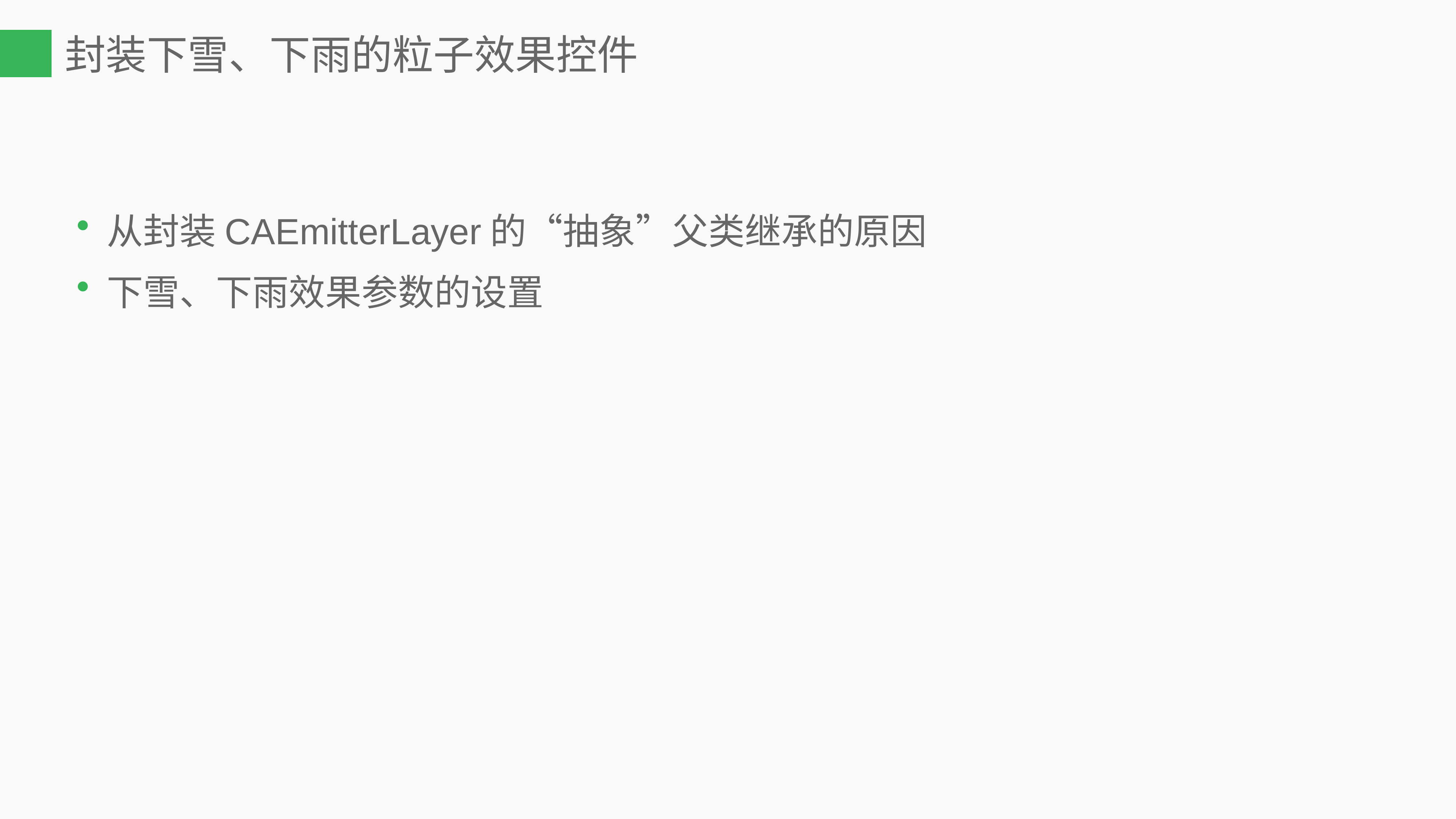

封装下雪、下雨的粒子效果控件

从封装CAEmitterLayer的“抽象”父类继承的原因
下雪、下雨效果参数的设置